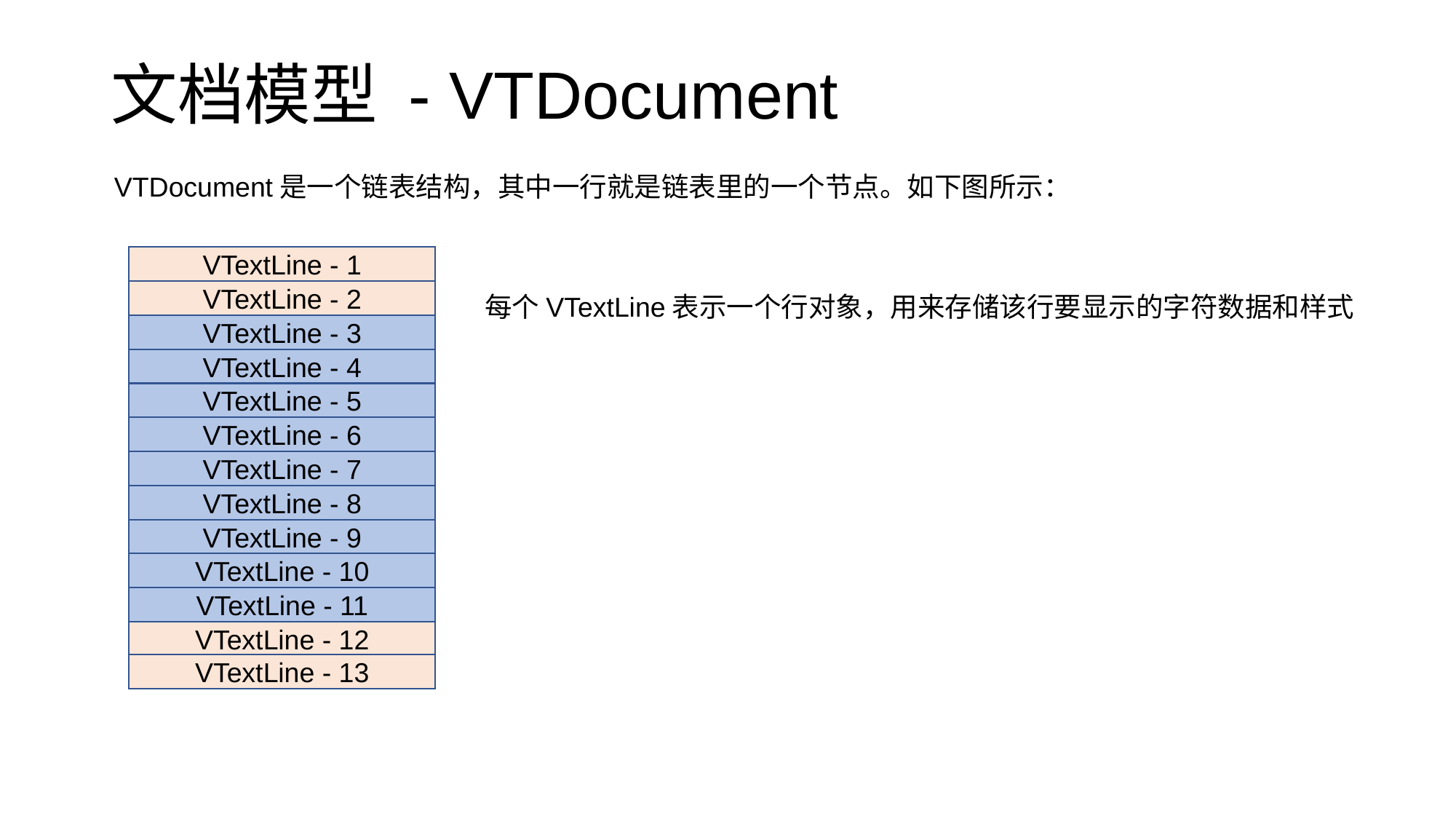

# 文档模型 - VTDocument
VTDocument是一个链表结构，其中一行就是链表里的一个节点。如下图所示：
VTextLine - 1
VTextLine - 2
每个VTextLine表示一个行对象，用来存储该行要显示的字符数据和样式
VTextLine - 3
VTextLine - 4
VTextLine - 5
VTextLine - 6
VTextLine - 7
VTextLine - 8
VTextLine - 9
VTextLine - 10
VTextLine - 11
VTextLine - 12
VTextLine - 13